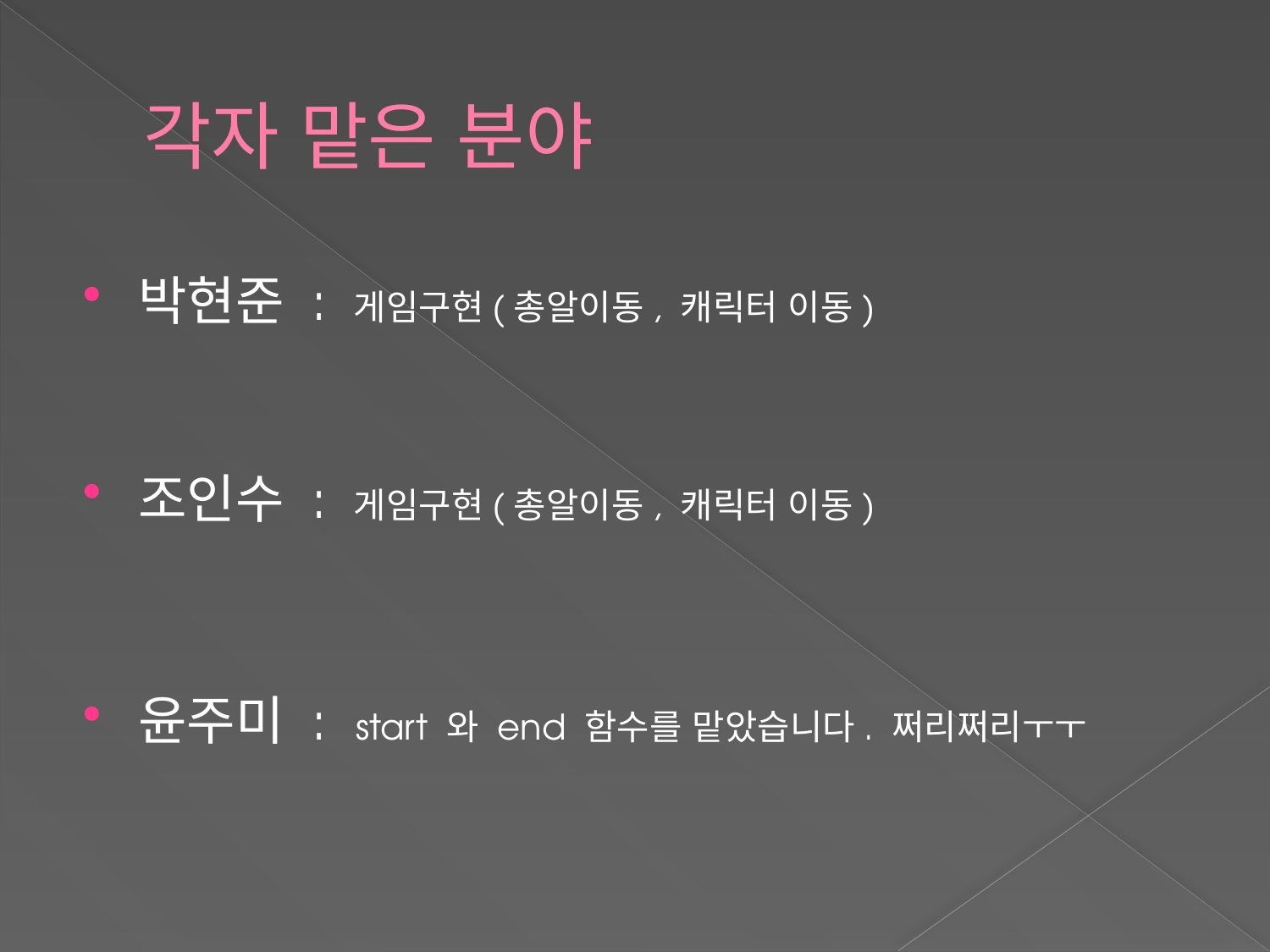

# 각자 맡은 분야
박현준 : 게임구현(총알이동, 캐릭터 이동)

조인수 : 게임구현(총알이동, 캐릭터 이동)

윤주미 :  start 와 end 함수를 맡았습니다. 쩌리쩌리ㅜㅜ